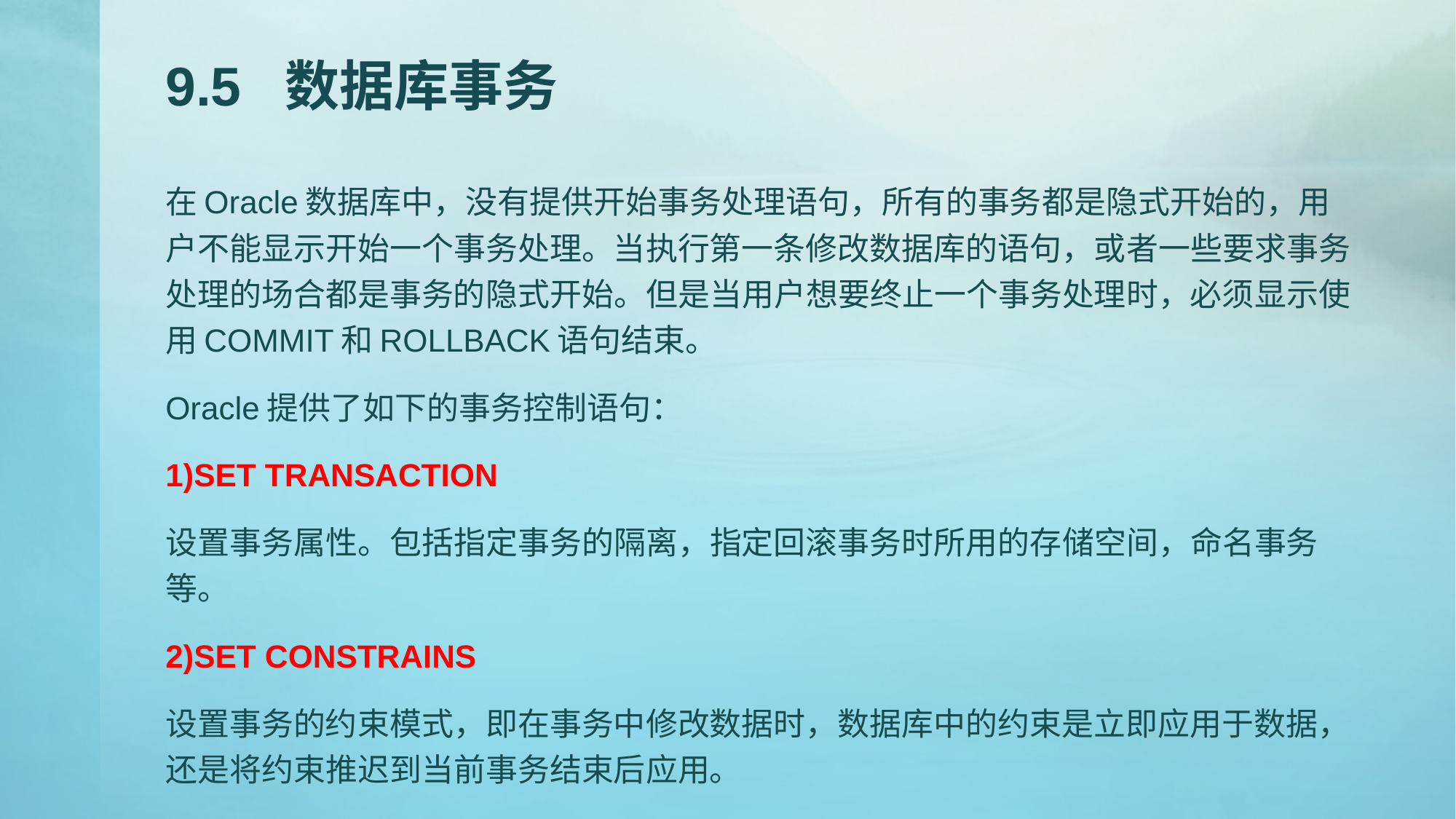

# 9.5  数据库事务
在Oracle数据库中，没有提供开始事务处理语句，所有的事务都是隐式开始的，用户不能显示开始一个事务处理。当执行第一条修改数据库的语句，或者一些要求事务处理的场合都是事务的隐式开始。但是当用户想要终止一个事务处理时，必须显示使用COMMIT和ROLLBACK语句结束。
Oracle提供了如下的事务控制语句：
1)SET TRANSACTION
设置事务属性。包括指定事务的隔离，指定回滚事务时所用的存储空间，命名事务等。
2)SET CONSTRAINS
设置事务的约束模式，即在事务中修改数据时，数据库中的约束是立即应用于数据，还是将约束推迟到当前事务结束后应用。